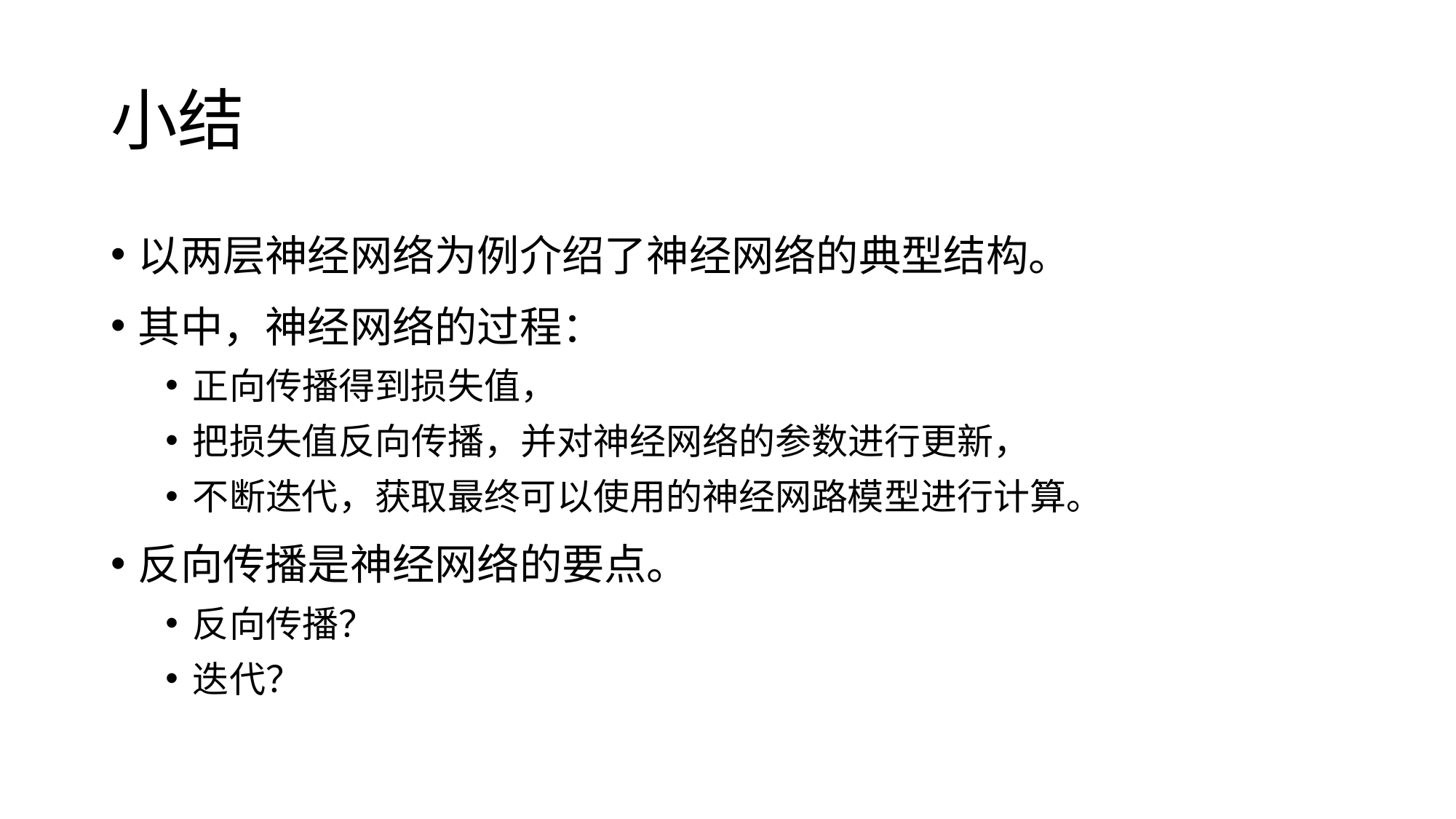

# 小结
以两层神经网络为例介绍了神经网络的典型结构。
其中，神经网络的过程：
正向传播得到损失值，
把损失值反向传播，并对神经网络的参数进行更新，
不断迭代，获取最终可以使用的神经网路模型进行计算。
反向传播是神经网络的要点。
反向传播？
迭代？